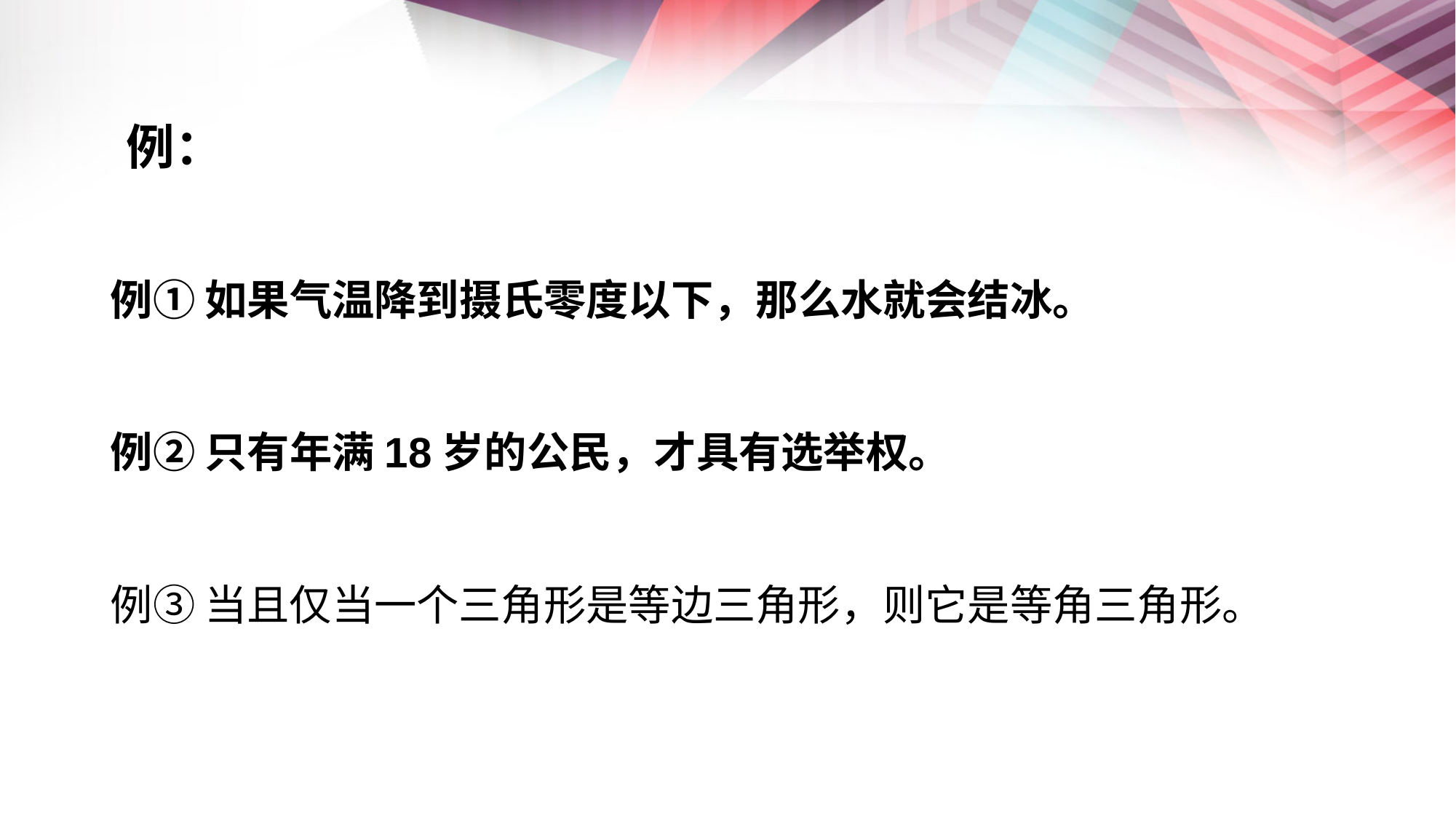

例：
例① 如果气温降到摄氏零度以下，那么水就会结冰。

例② 只有年满18岁的公民，才具有选举权。

例③ 当且仅当一个三角形是等边三角形，则它是等角三角形。